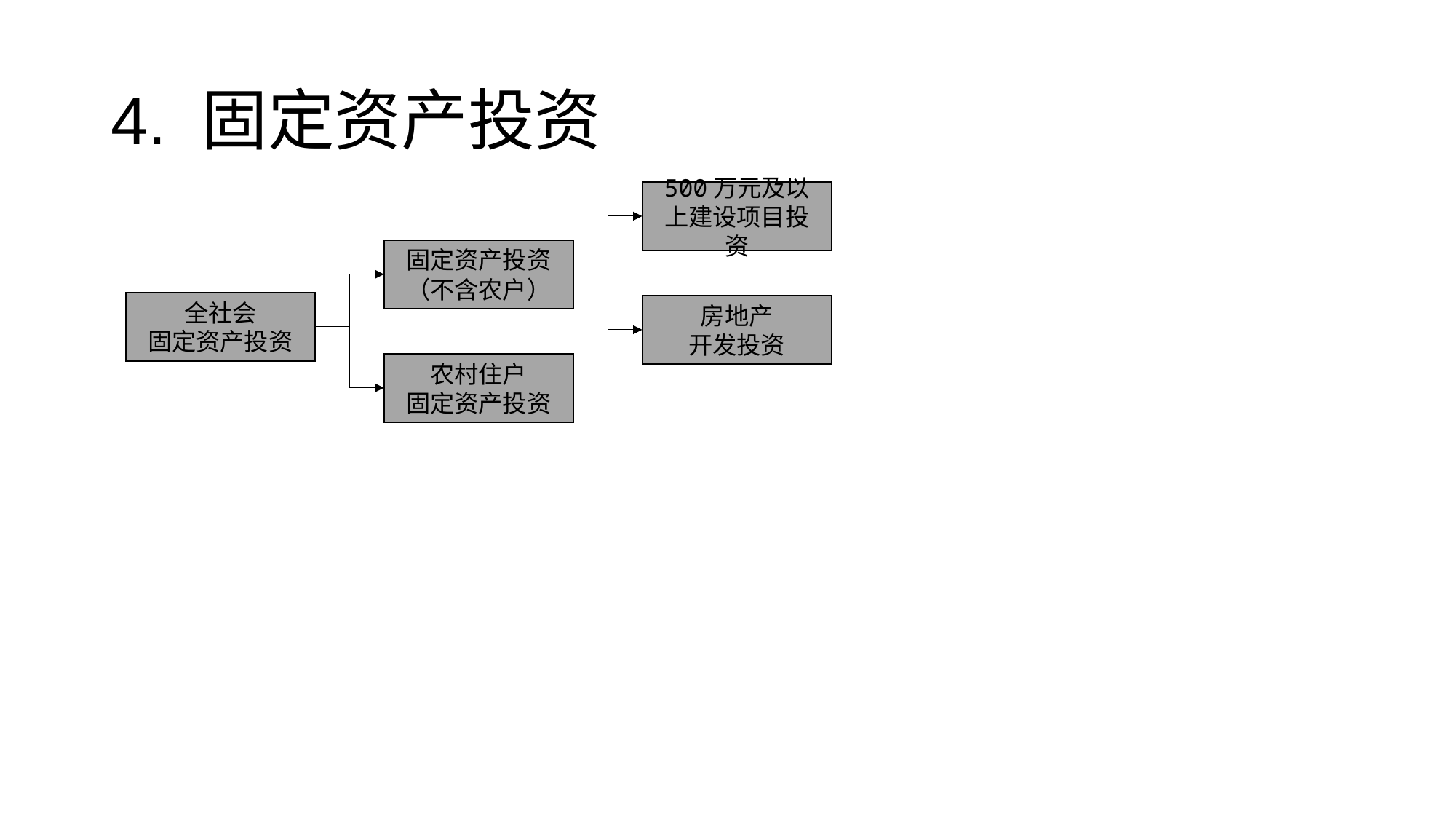

# 4. 固定资产投资
500万元及以上建设项目投资
固定资产投资
（不含农户）
全社会
固定资产投资
房地产
开发投资
农村住户
固定资产投资